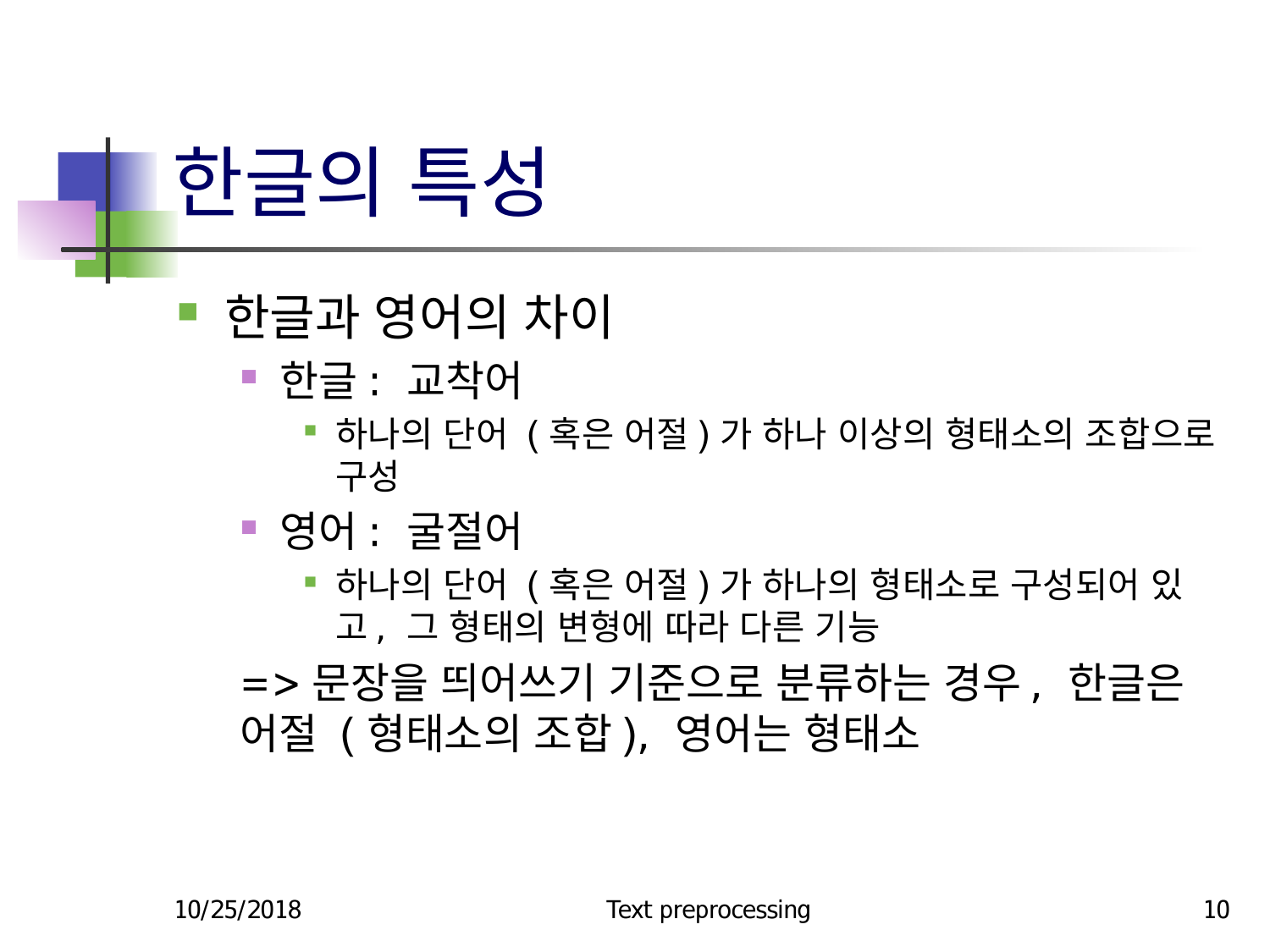

# 한글의 특성
한글과 영어의 차이
한글: 교착어
하나의 단어 (혹은 어절)가 하나 이상의 형태소의 조합으로 구성
영어: 굴절어
하나의 단어 (혹은 어절)가 하나의 형태소로 구성되어 있고, 그 형태의 변형에 따라 다른 기능
=>문장을 띄어쓰기 기준으로 분류하는 경우, 한글은 어절 (형태소의 조합), 영어는 형태소
10/25/2018
Text preprocessing
10